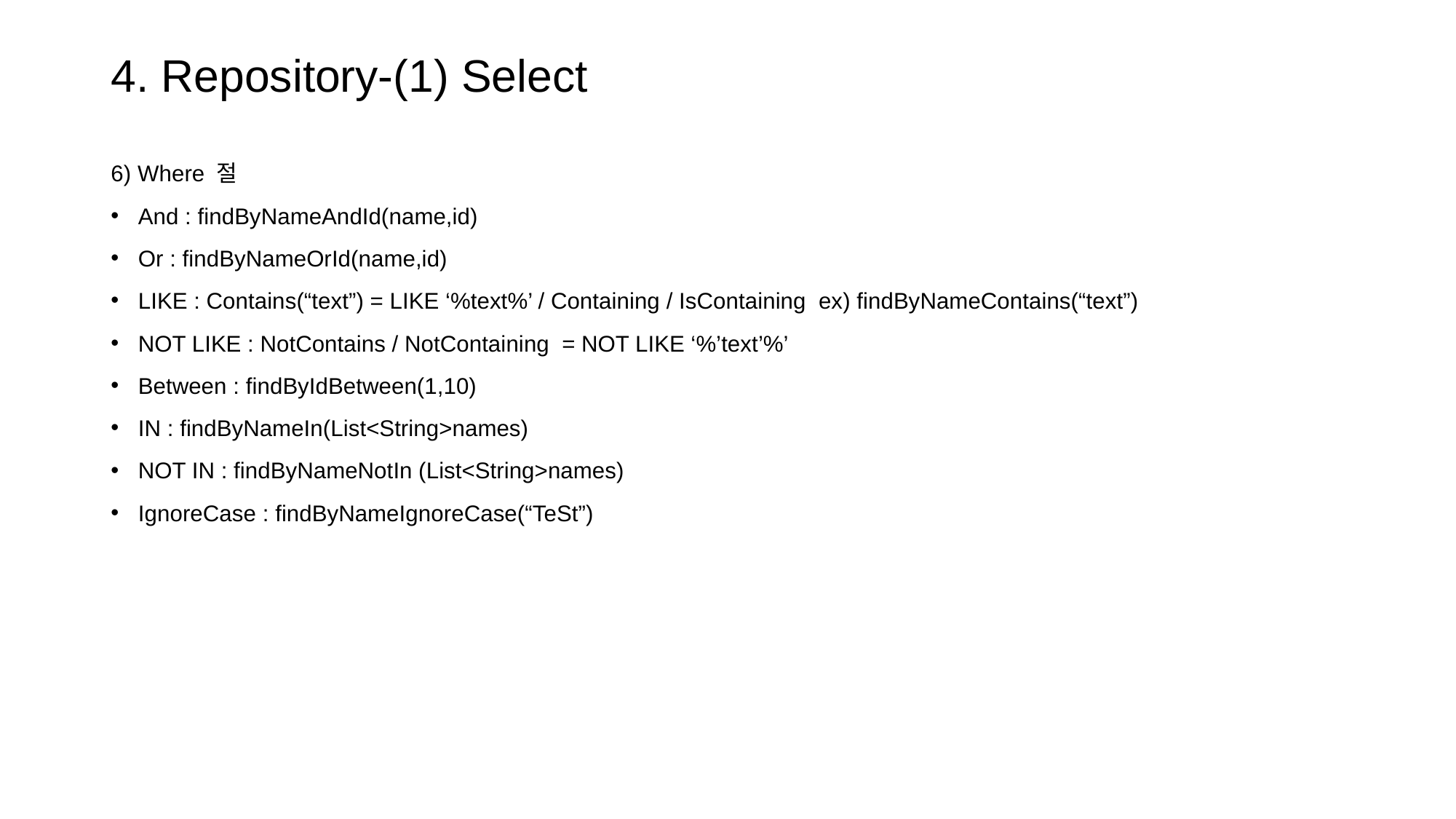

# 4. Repository-(1) Select

6) Where 절
And : findByNameAndId(name,id)
Or : findByNameOrId(name,id)
LIKE : Contains(“text”) = LIKE ‘%text%’ / Containing / IsContaining  ex) findByNameContains(“text”)
NOT LIKE : NotContains / NotContaining  = NOT LIKE ‘%’text’%’
Between : findByIdBetween(1,10)
IN : findByNameIn(List<String>names)
NOT IN : findByNameNotIn (List<String>names)
IgnoreCase : findByNameIgnoreCase(“TeSt”)